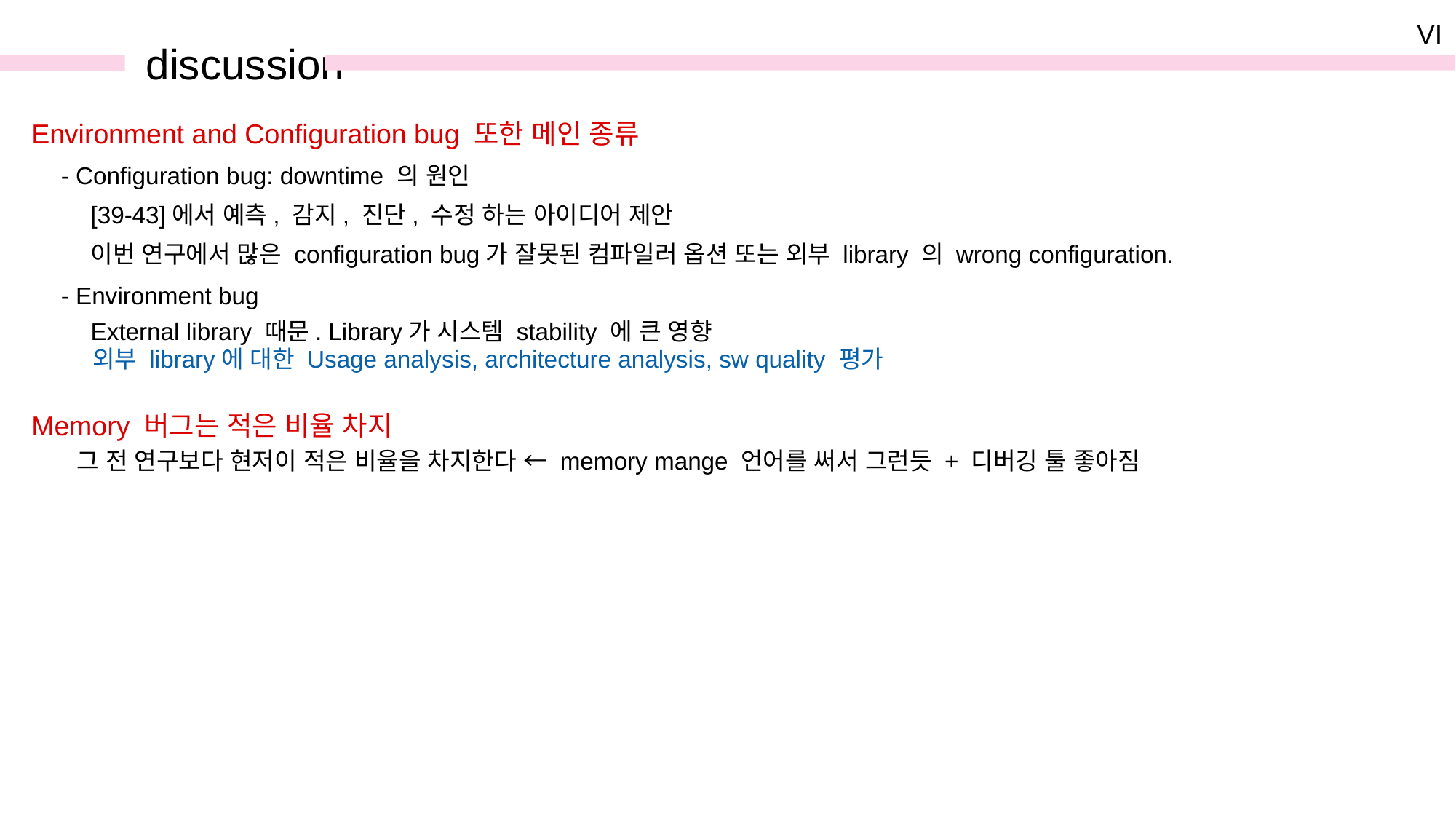

VI
discussion

Environment and Configuration bug 또한 메인 종류
- Configuration bug: downtime 의 원인
[39-43]에서 예측, 감지, 진단, 수정 하는 아이디어 제안
이번 연구에서 많은 configuration bug가 잘못된 컴파일러 옵션 또는 외부 library 의 wrong configuration.
- Environment bug
External library 때문. Library가 시스템 stability 에 큰 영향
외부 library에 대한 Usage analysis, architecture analysis, sw quality 평가
Memory 버그는 적은 비율 차지
그 전 연구보다 현저이 적은 비율을 차지한다 ← memory mange 언어를 써서 그런듯 + 디버깅 툴 좋아짐